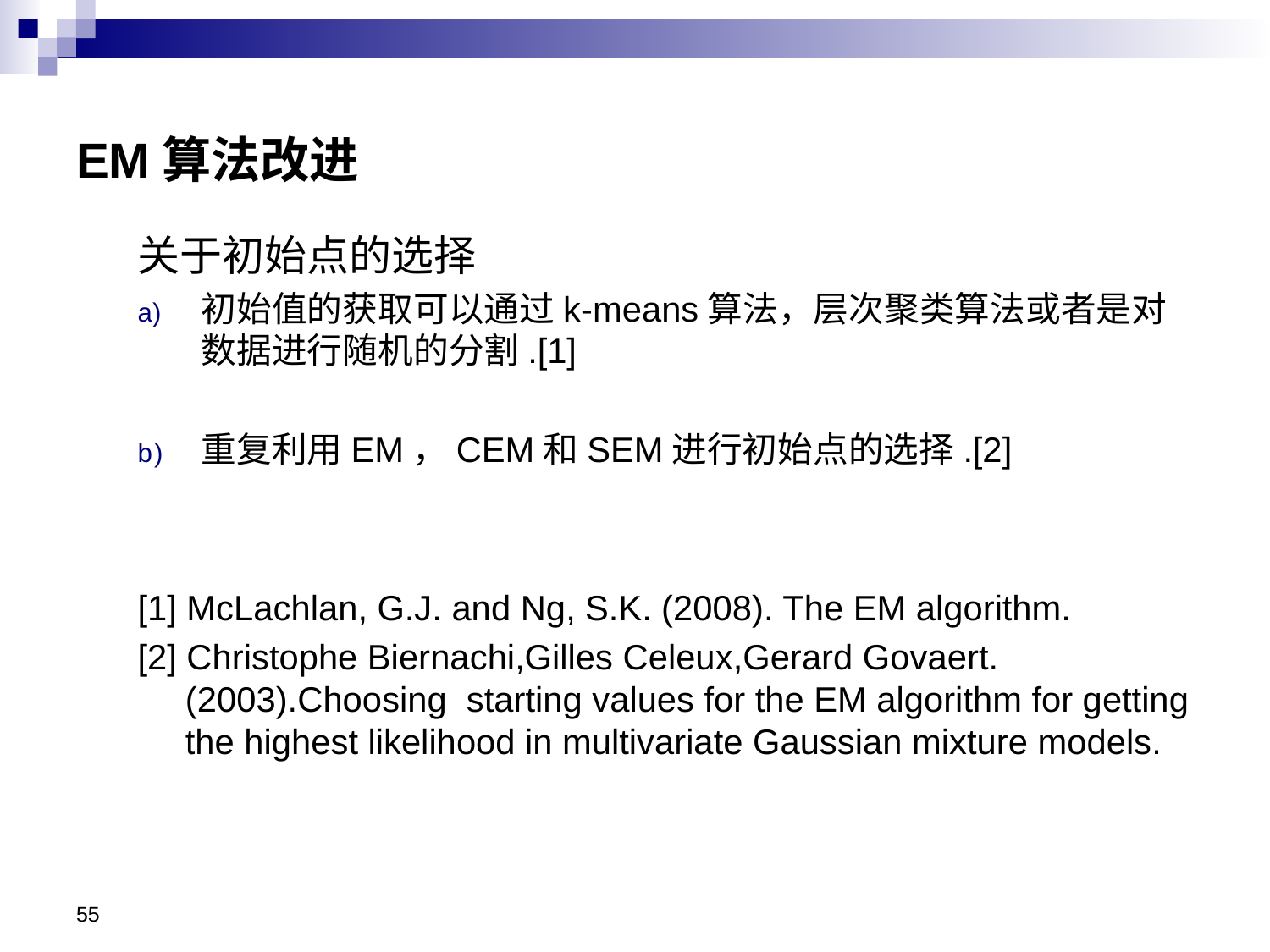

# EM算法改进
关于初始点的选择
初始值的获取可以通过k-means算法，层次聚类算法或者是对   数据进行随机的分割.[1]

重复利用EM，CEM和SEM进行初始点的选择.[2]

[1] McLachlan, G.J. and Ng, S.K. (2008). The EM algorithm.
[2] Christophe Biernachi,Gilles Celeux,Gerard Govaert.(2003).Choosing  starting values for the EM algorithm for getting the highest likelihood in multivariate Gaussian mixture models.
55